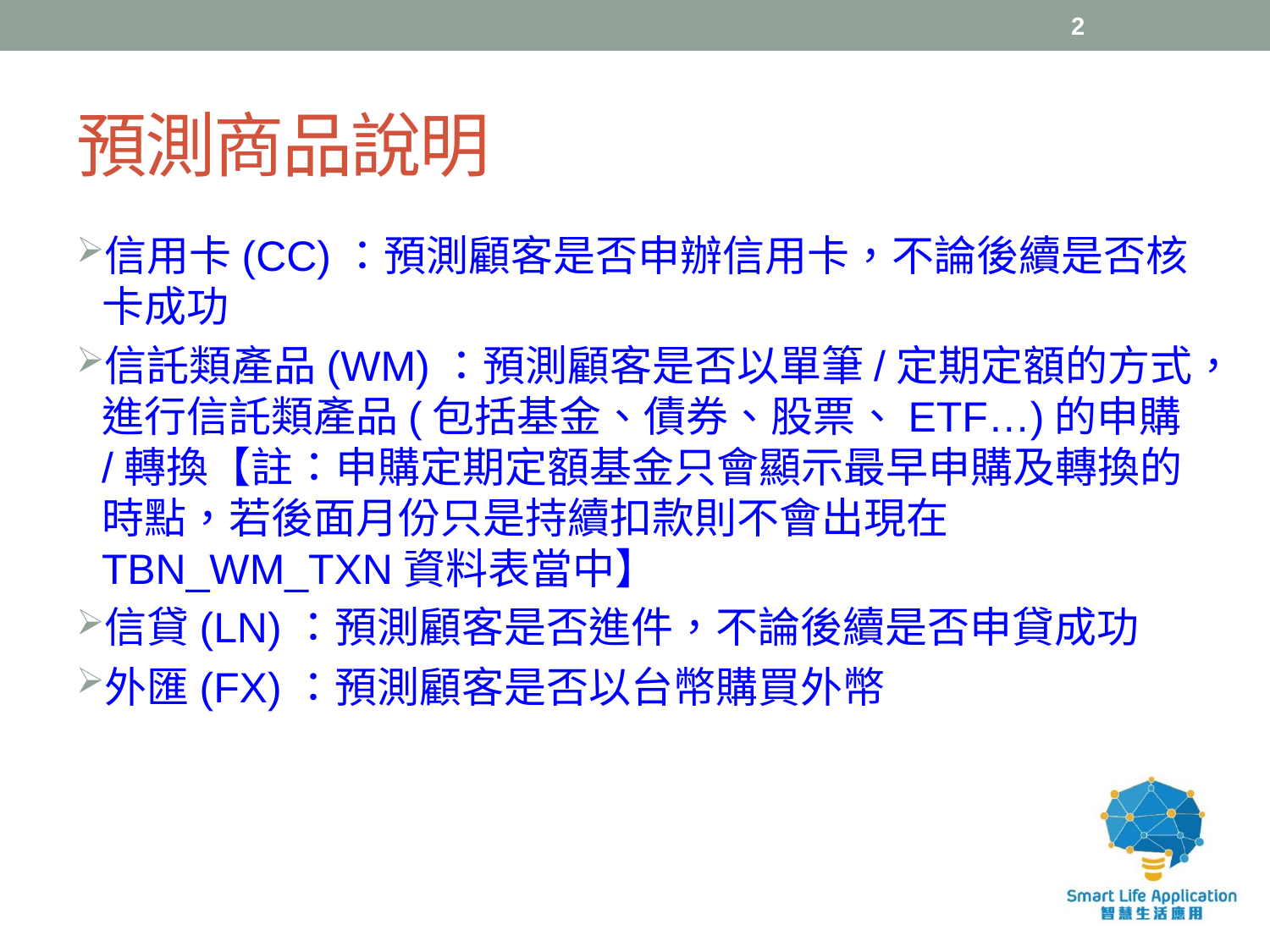

2
# 預測商品說明
信用卡(CC)：預測顧客是否申辦信用卡，不論後續是否核卡成功
信託類產品(WM)：預測顧客是否以單筆/定期定額的方式，進行信託類產品(包括基金、債券、股票、ETF…)的申購/轉換【註：申購定期定額基金只會顯示最早申購及轉換的時點，若後面月份只是持續扣款則不會出現在TBN_WM_TXN資料表當中】
信貸(LN)：預測顧客是否進件，不論後續是否申貸成功
外匯(FX)：預測顧客是否以台幣購買外幣